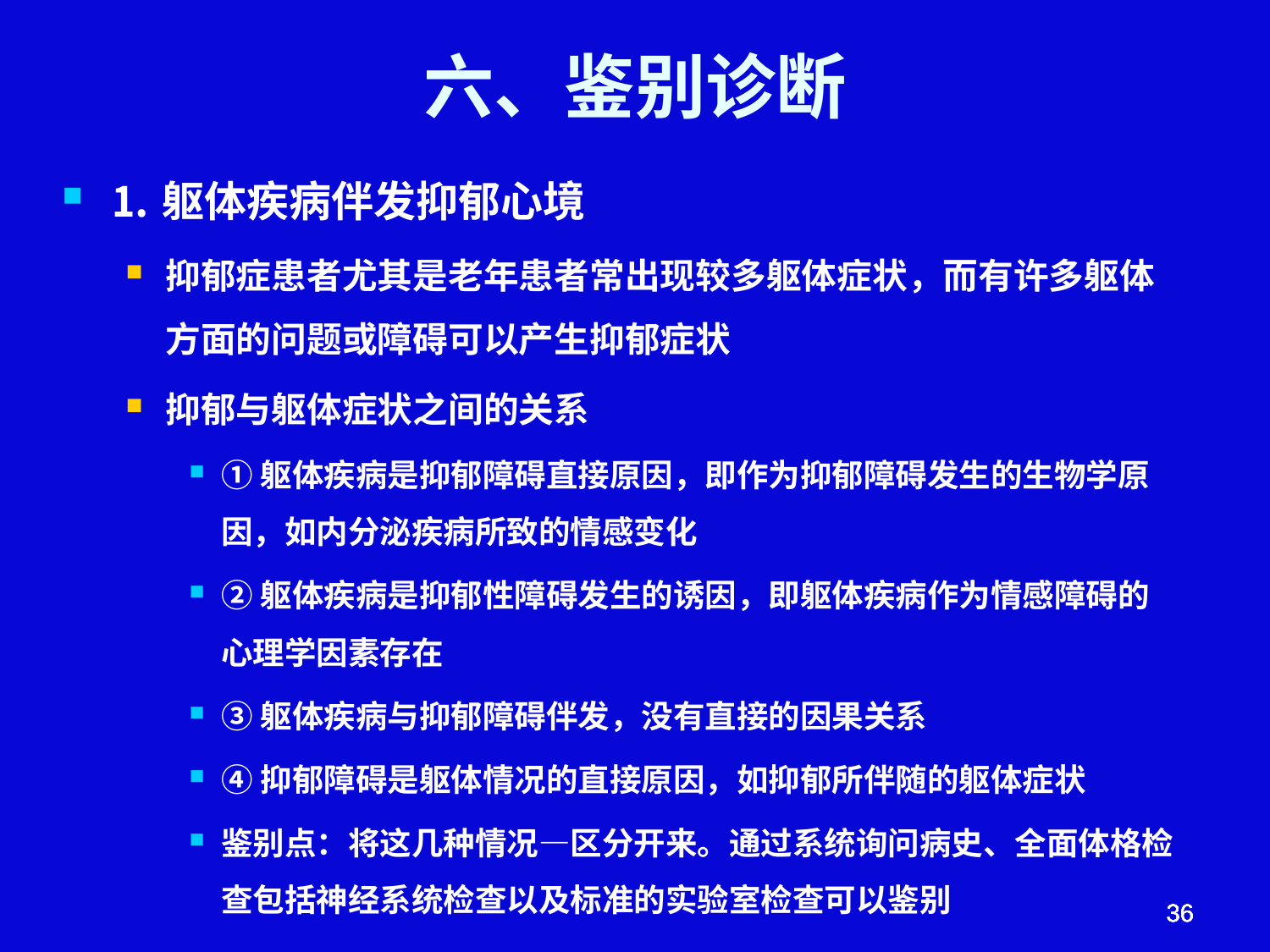

# 六、鉴别诊断
⒈躯体疾病伴发抑郁心境
抑郁症患者尤其是老年患者常出现较多躯体症状，而有许多躯体方面的问题或障碍可以产生抑郁症状
抑郁与躯体症状之间的关系
①躯体疾病是抑郁障碍直接原因，即作为抑郁障碍发生的生物学原因，如内分泌疾病所致的情感变化
②躯体疾病是抑郁性障碍发生的诱因，即躯体疾病作为情感障碍的心理学因素存在
③躯体疾病与抑郁障碍伴发，没有直接的因果关系
④抑郁障碍是躯体情况的直接原因，如抑郁所伴随的躯体症状
鉴别点：将这几种情况—区分开来。通过系统询问病史、全面体格检查包括神经系统检查以及标准的实验室检查可以鉴别
36
36
36
36
36
36